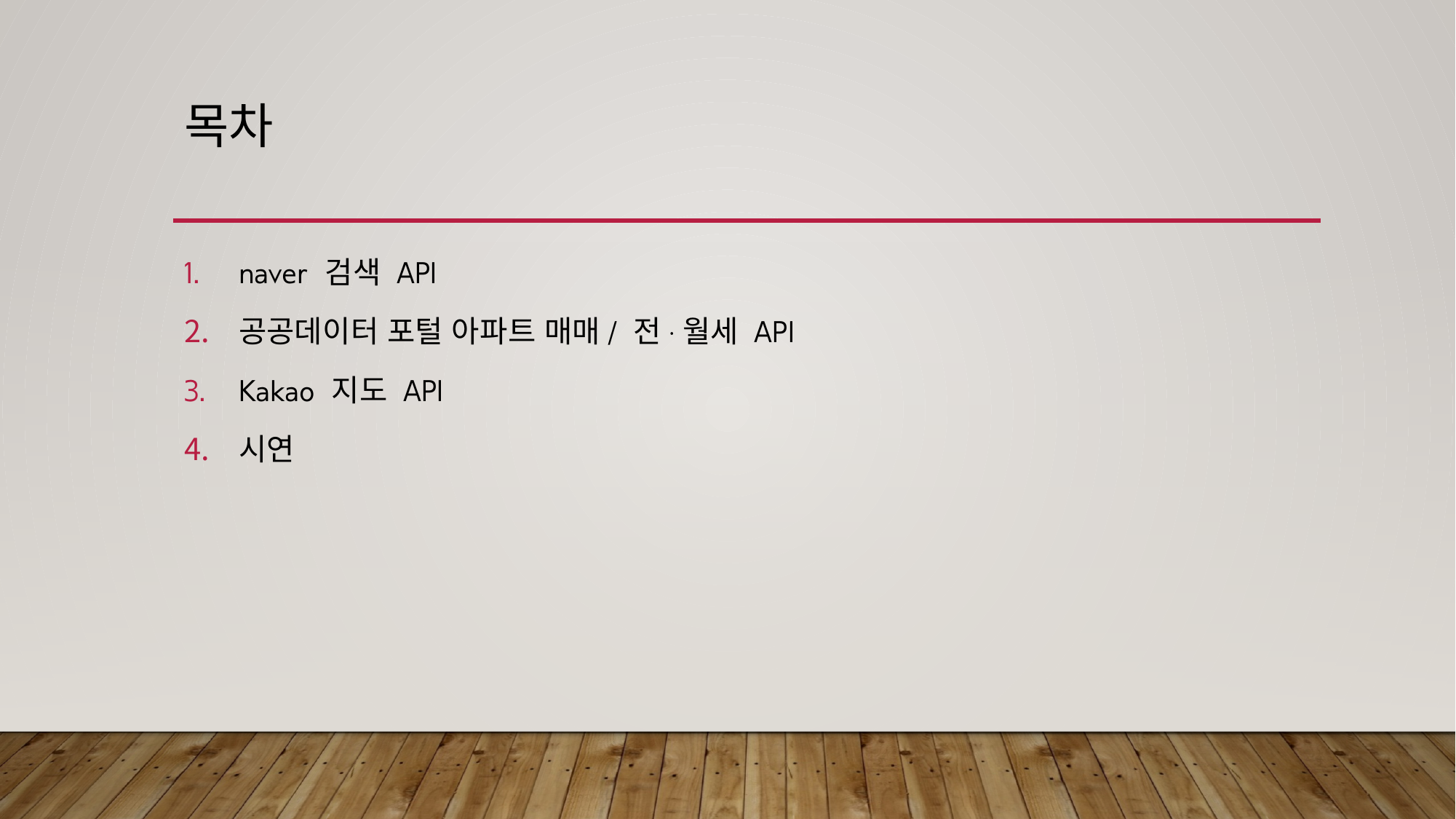

# 목차
naver 검색 API
공공데이터 포털 아파트 매매/ 전·월세 API
Kakao 지도 API
시연